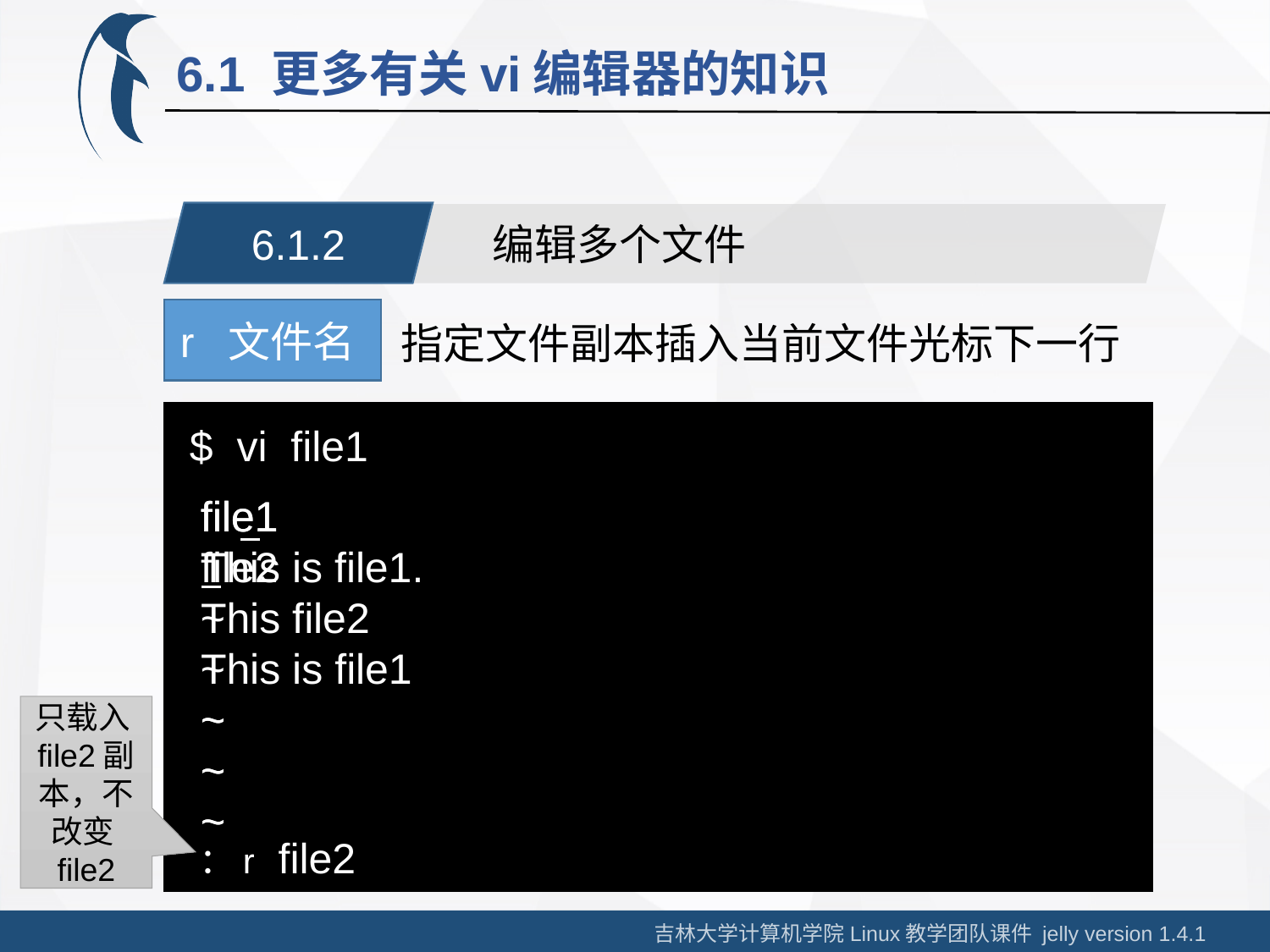

6.1 更多有关vi编辑器的知识
6.1.2
编辑多个文件
r  文件名
指定文件副本插入当前文件光标下一行

$  vi  file1
file1
This is file1.
~
~
~
~
~
file1
file2
This file2
This is file1
~
~
~
只载入file2副本，不改变file2
：r  file2